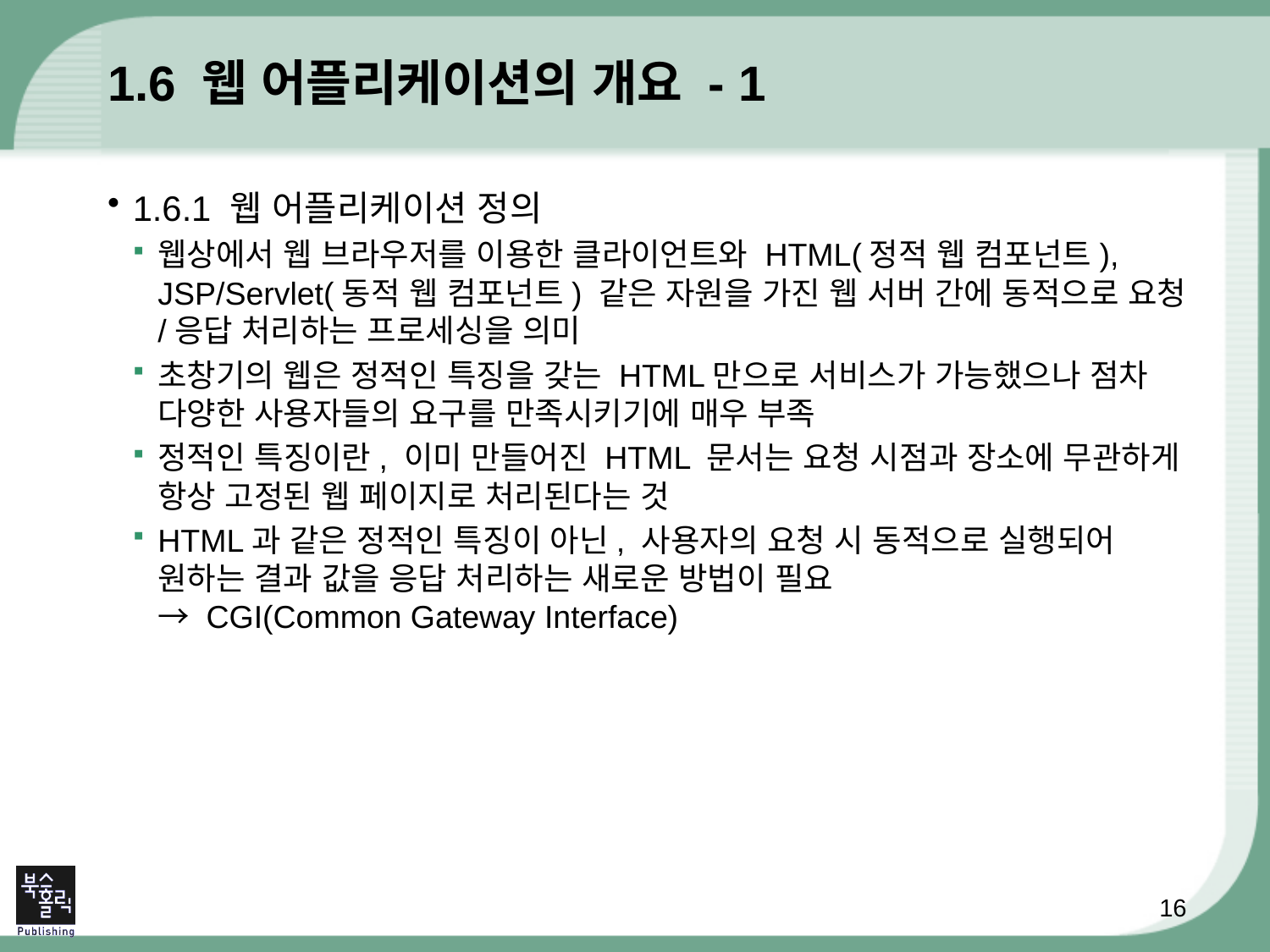

# 1.6 웹 어플리케이션의 개요 - 1
1.6.1 웹 어플리케이션 정의
웹상에서 웹 브라우저를 이용한 클라이언트와 HTML(정적 웹 컴포넌트), JSP/Servlet(동적 웹 컴포넌트) 같은 자원을 가진 웹 서버 간에 동적으로 요청/응답 처리하는 프로세싱을 의미
초창기의 웹은 정적인 특징을 갖는 HTML만으로 서비스가 가능했으나 점차 다양한 사용자들의 요구를 만족시키기에 매우 부족
정적인 특징이란, 이미 만들어진 HTML 문서는 요청 시점과 장소에 무관하게 항상 고정된 웹 페이지로 처리된다는 것
HTML과 같은 정적인 특징이 아닌, 사용자의 요청 시 동적으로 실행되어 원하는 결과 값을 응답 처리하는 새로운 방법이 필요
→ CGI(Common Gateway Interface)
16